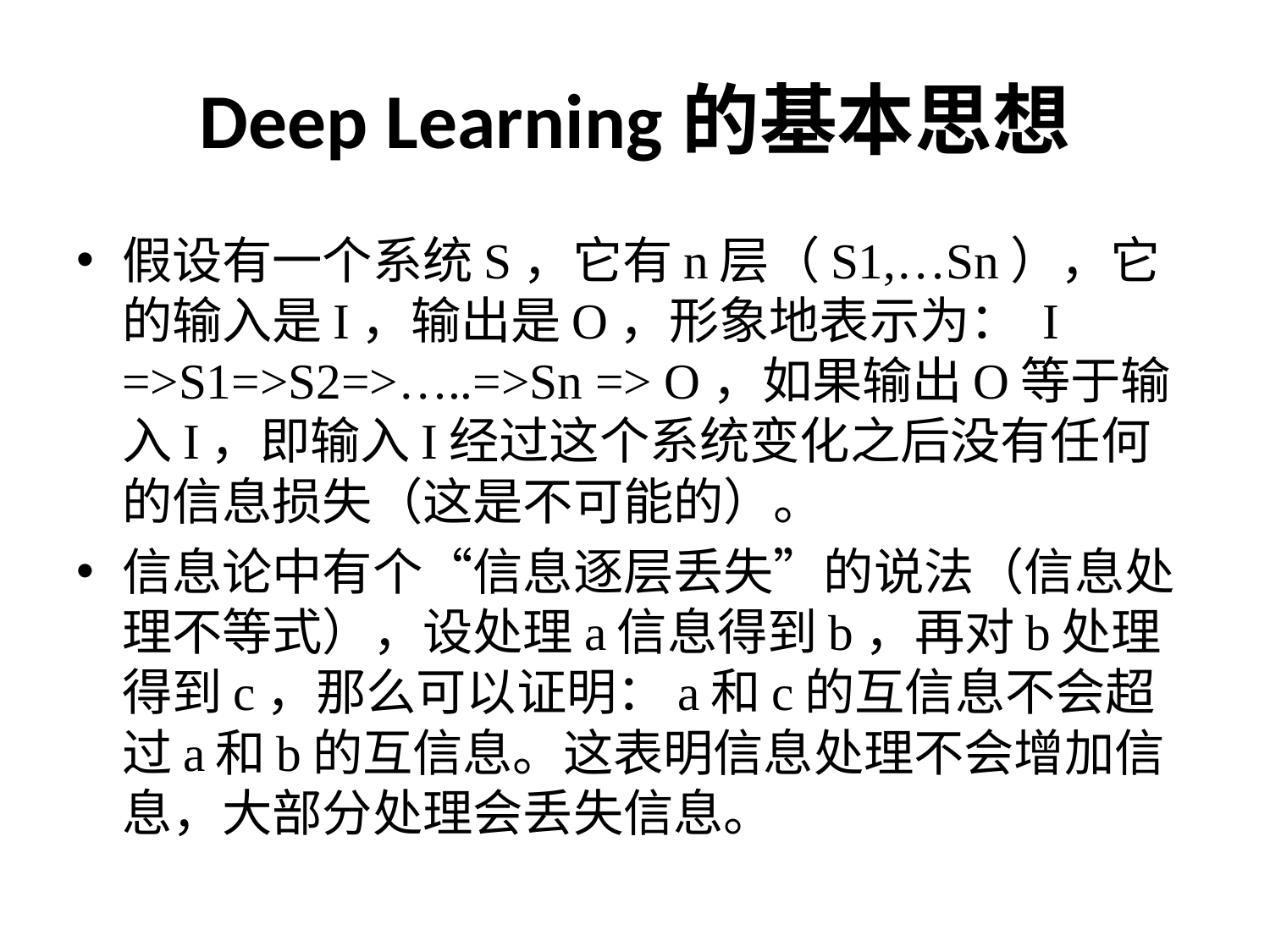

# Deep Learning的基本思想
假设有一个系统S，它有n层（S1,…Sn），它的输入是I，输出是O，形象地表示为： I =>S1=>S2=>…..=>Sn => O，如果输出O等于输入I，即输入I经过这个系统变化之后没有任何的信息损失（这是不可能的）。
信息论中有个“信息逐层丢失”的说法（信息处理不等式），设处理a信息得到b，再对b处理得到c，那么可以证明：a和c的互信息不会超过a和b的互信息。这表明信息处理不会增加信息，大部分处理会丢失信息。